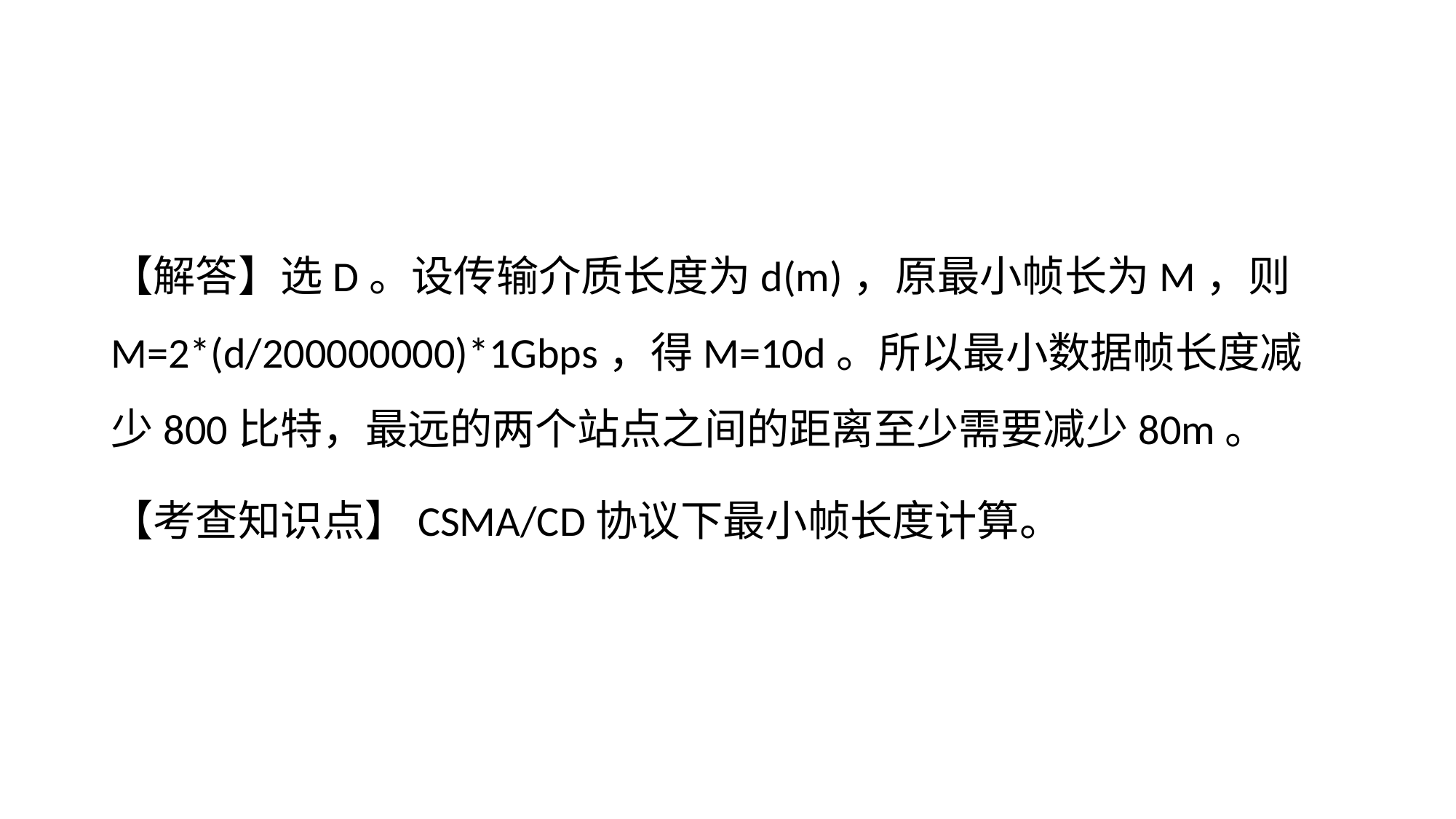

#
【解答】选D。设传输介质长度为d(m)，原最小帧长为M，则M=2*(d/200000000)*1Gbps，得M=10d。所以最小数据帧长度减少800比特，最远的两个站点之间的距离至少需要减少80m。
【考查知识点】CSMA/CD协议下最小帧长度计算。